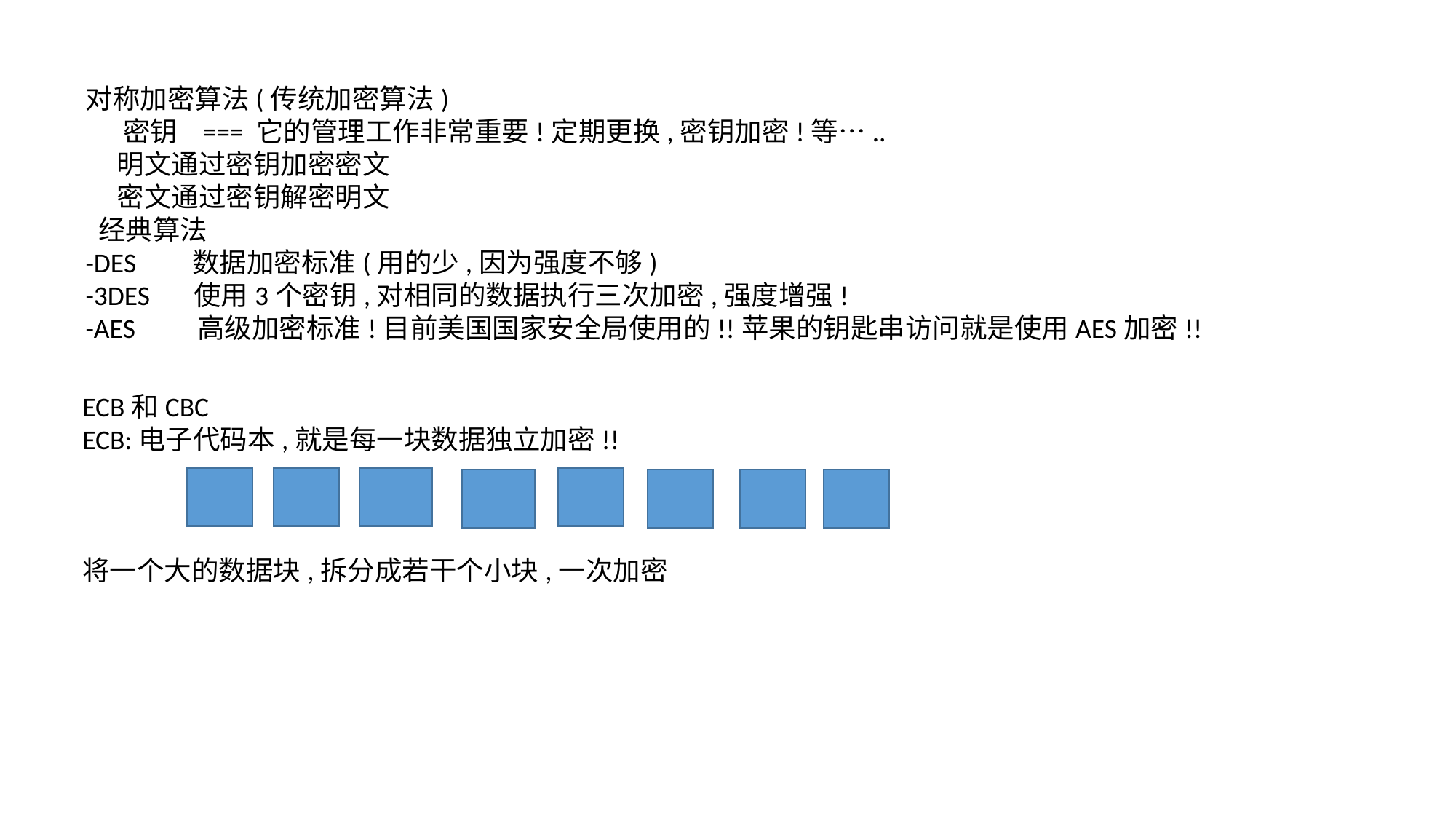

对称加密算法(传统加密算法)
     密钥   === 它的管理工作非常重要!定期更换,密钥加密!等…..
    明文通过密钥加密密文
    密文通过密钥解密明文
 经典算法
-DES        数据加密标准(用的少,因为强度不够)
-3DES      使用3个密钥,对相同的数据执行三次加密,强度增强!
-AES         高级加密标准!目前美国国家安全局使用的!!苹果的钥匙串访问就是使用AES加密!!

ECB和CBC
ECB:电子代码本,就是每一块数据独立加密!!

将一个大的数据块,拆分成若干个小块,一次加密